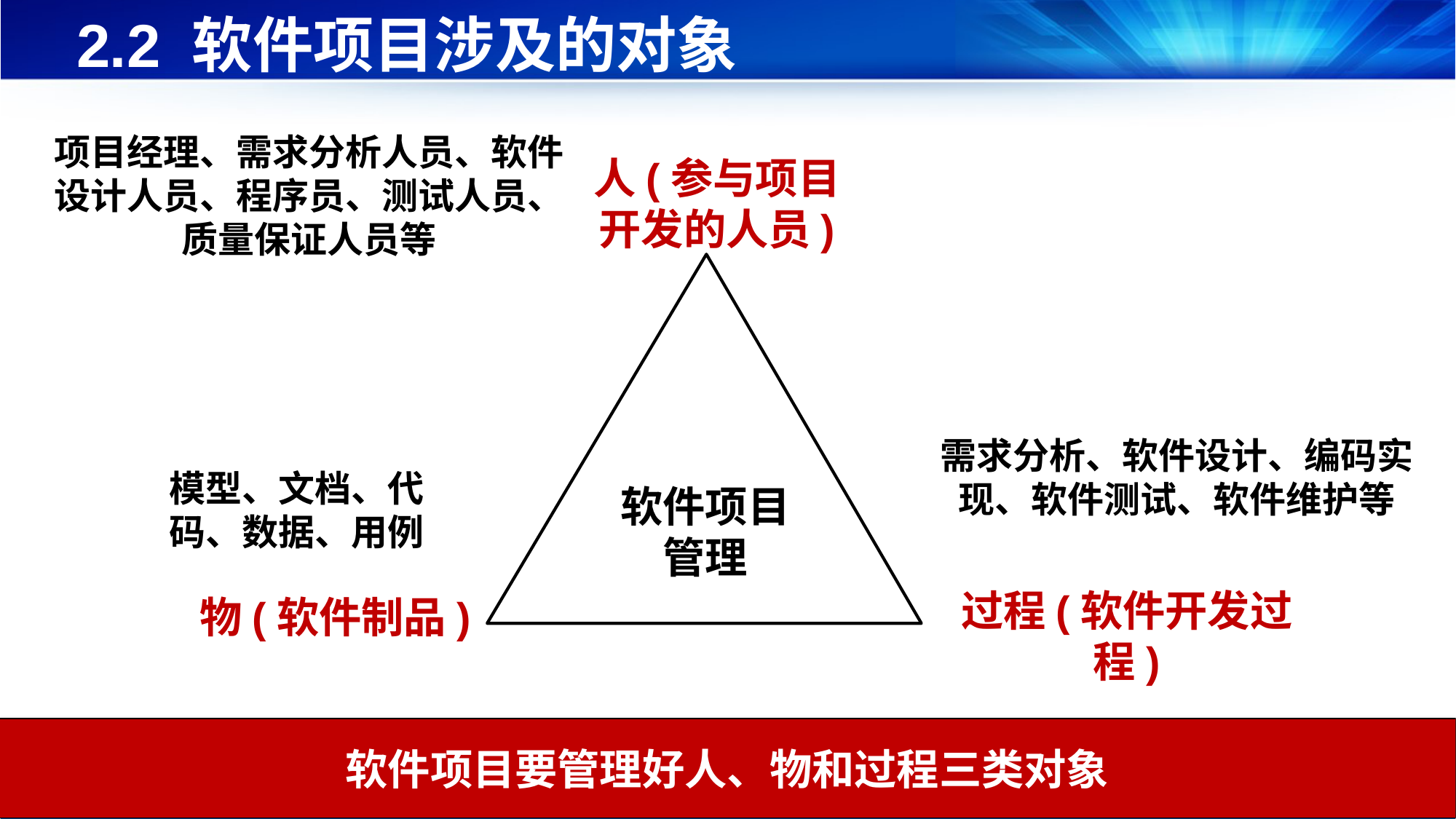

# 2.2 软件项目涉及的对象
项目经理、需求分析人员、软件设计人员、程序员、测试人员、质量保证人员等
人(参与项目开发的人员)
软件项目管理
需求分析、软件设计、编码实现、软件测试、软件维护等
模型、文档、代码、数据、用例
过程(软件开发过程)
物(软件制品)
软件项目要管理好人、物和过程三类对象